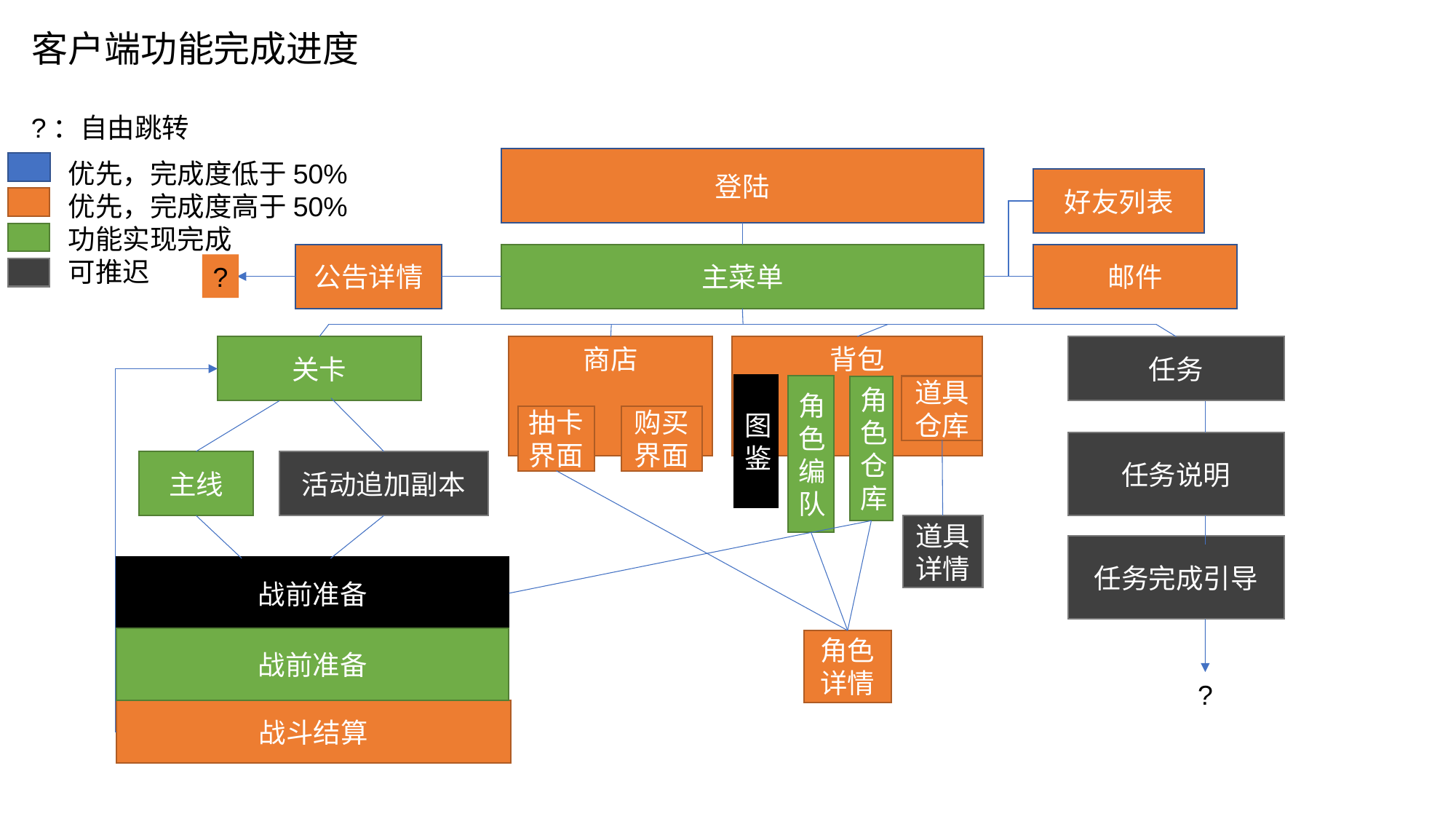

客户端功能完成进度
?：自由跳转
登陆
优先，完成度低于50%
优先，完成度高于50%
功能实现完成
可推迟

好友列表

公告详情
主菜单
邮件
?

商店
背包
关卡
任务
图鉴
道具仓库
角色编队
角色仓库
抽卡界面
购买界面
任务说明
主线
活动追加副本
道具详情
任务完成引导
战前准备
战前准备
角色详情
?
战斗结算